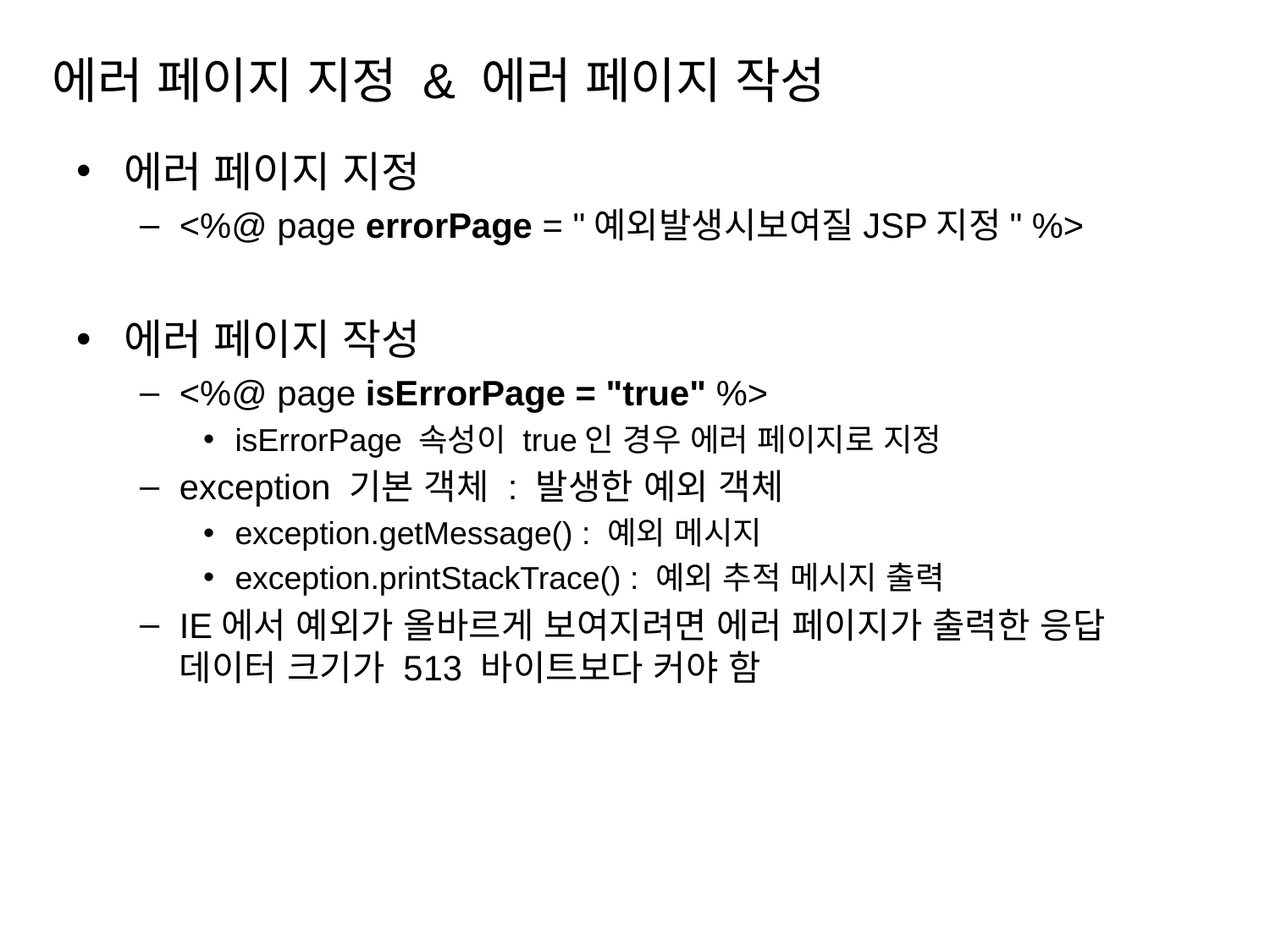

# 에러 페이지 지정 & 에러 페이지 작성
에러 페이지 지정
<%@ page errorPage = "예외발생시보여질JSP지정" %>

에러 페이지 작성
<%@ page isErrorPage = "true" %>
isErrorPage 속성이 true인 경우 에러 페이지로 지정
exception 기본 객체 : 발생한 예외 객체
exception.getMessage() : 예외 메시지
exception.printStackTrace() : 예외 추적 메시지 출력
IE에서 예외가 올바르게 보여지려면 에러 페이지가 출력한 응답 데이터 크기가 513 바이트보다 커야 함